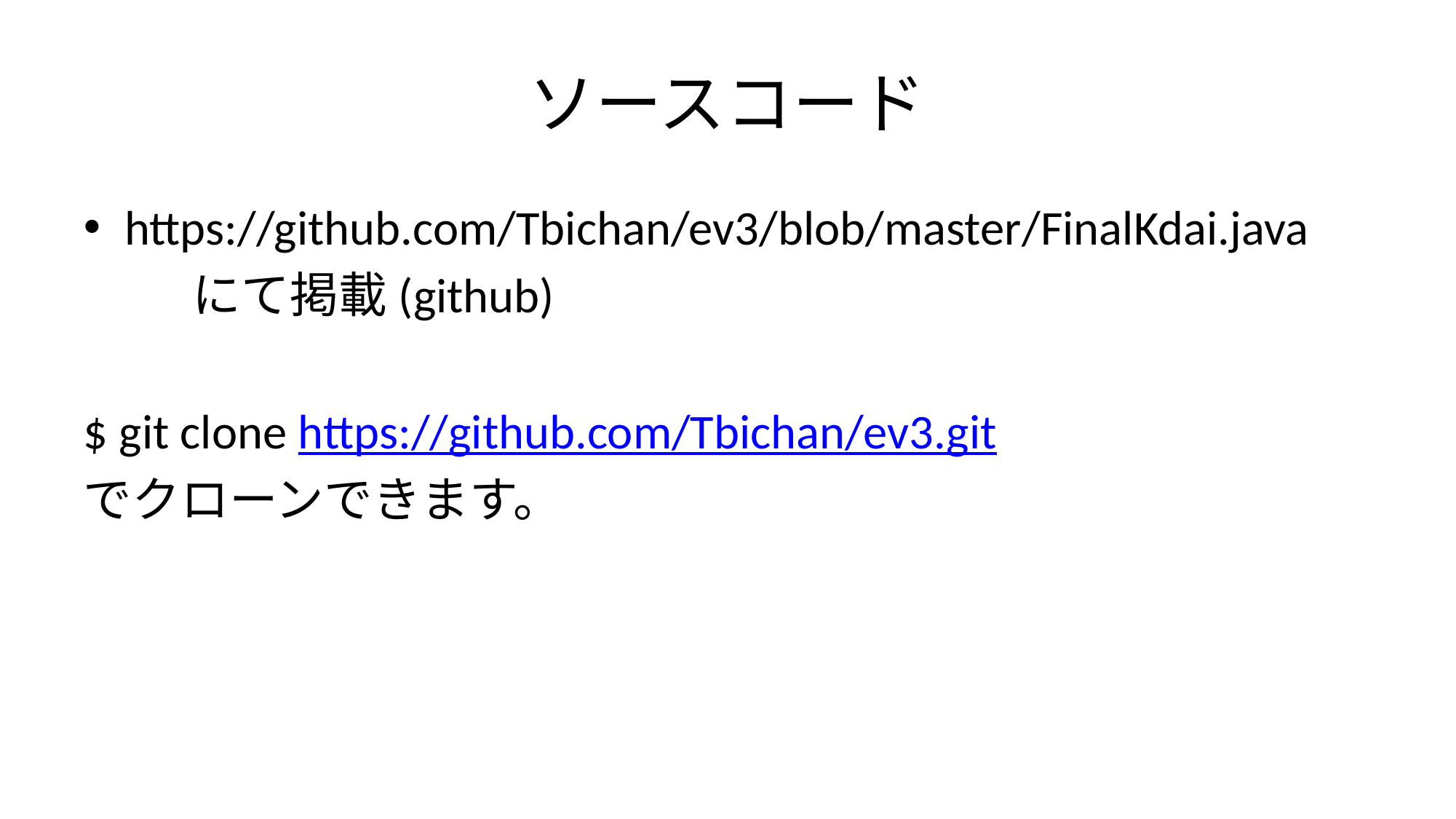

# ソースコード
https://github.com/Tbichan/ev3/blob/master/FinalKdai.java
	にて掲載(github)

$ git clone https://github.com/Tbichan/ev3.git
でクローンできます。